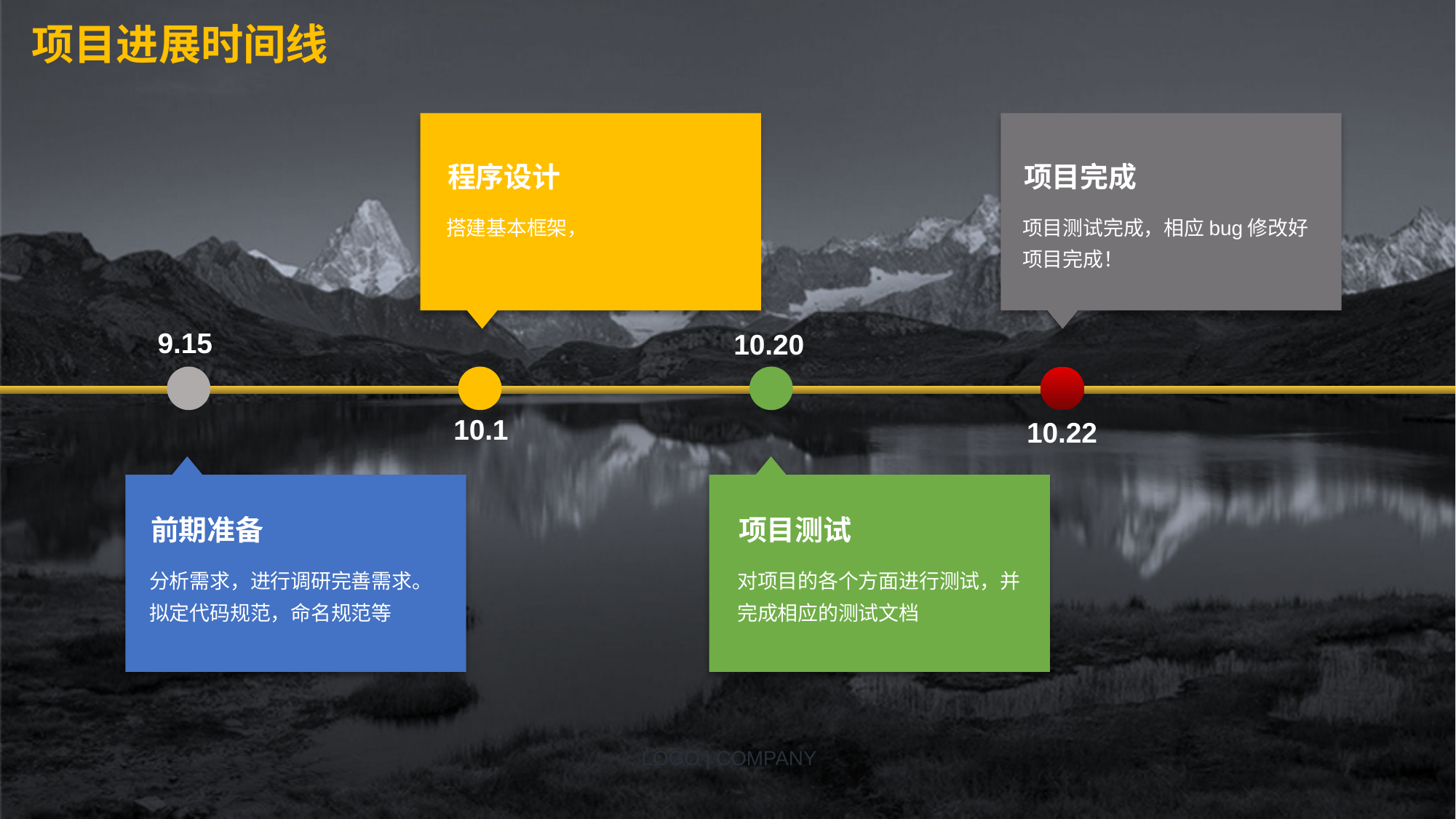

项目进展时间线

程序设计
搭建基本框架，
项目完成
项目测试完成，相应bug修改好项目完成！
9.15
10.20

10.1
10.22

前期准备
分析需求，进行调研完善需求。拟定代码规范，命名规范等
项目测试
对项目的各个方面进行测试，并完成相应的测试文档
LOGO | COMPANY